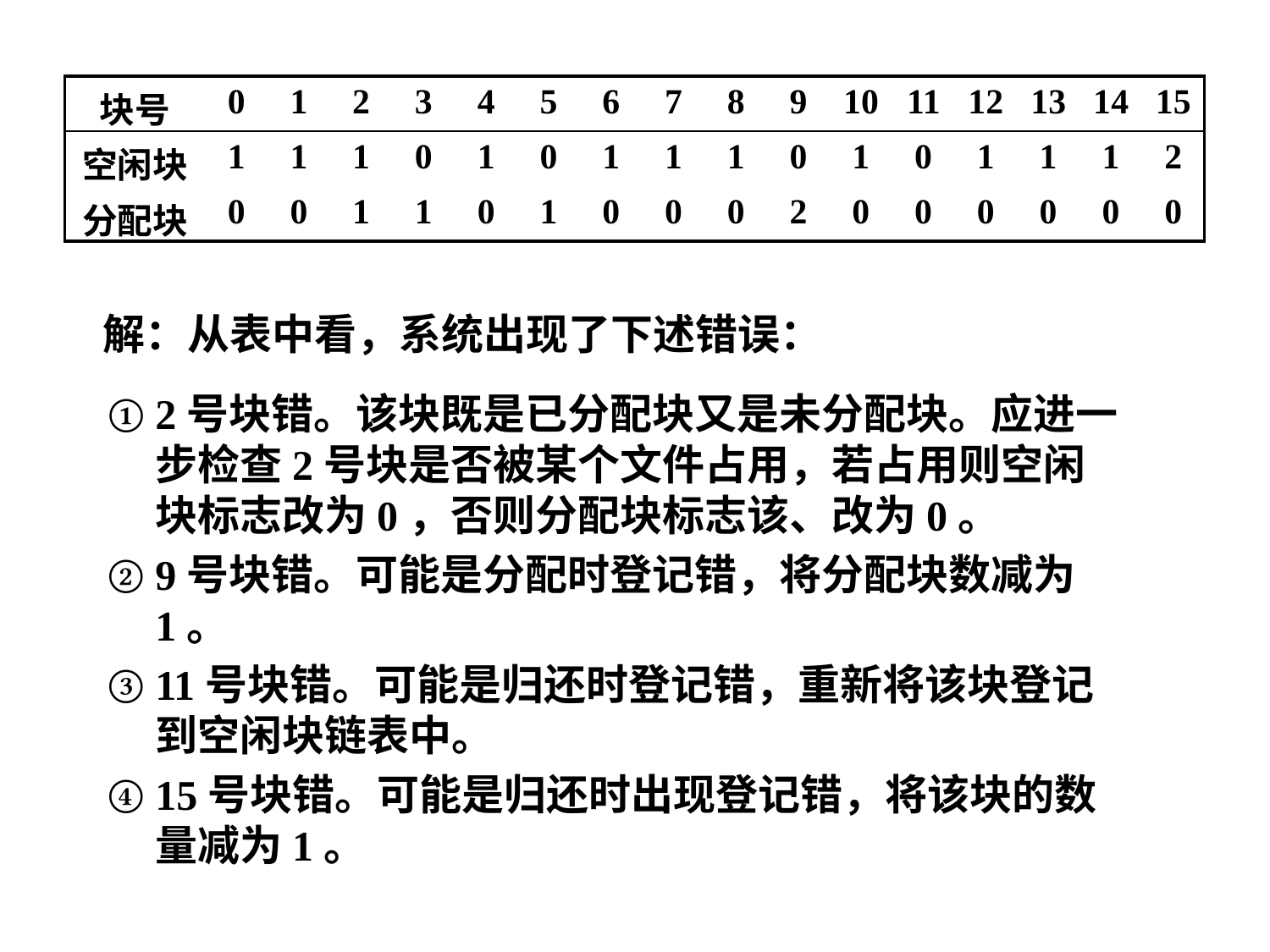

| 块号 | 0 | 1 | 2 | 3 | 4 | 5 | 6 | 7 | 8 | 9 | 10 | 11 | 12 | 13 | 14 | 15 |
| --- | --- | --- | --- | --- | --- | --- | --- | --- | --- | --- | --- | --- | --- | --- | --- | --- |
| 空闲块 | 1 | 1 | 1 | 0 | 1 | 0 | 1 | 1 | 1 | 0 | 1 | 0 | 1 | 1 | 1 | 2 |
| 分配块 | 0 | 0 | 1 | 1 | 0 | 1 | 0 | 0 | 0 | 2 | 0 | 0 | 0 | 0 | 0 | 0 |
解：从表中看，系统出现了下述错误：
2号块错。该块既是已分配块又是未分配块。应进一步检查2号块是否被某个文件占用，若占用则空闲块标志改为0，否则分配块标志该、改为0。
9号块错。可能是分配时登记错，将分配块数减为1。
11号块错。可能是归还时登记错，重新将该块登记到空闲块链表中。
15号块错。可能是归还时出现登记错，将该块的数量减为1。
87